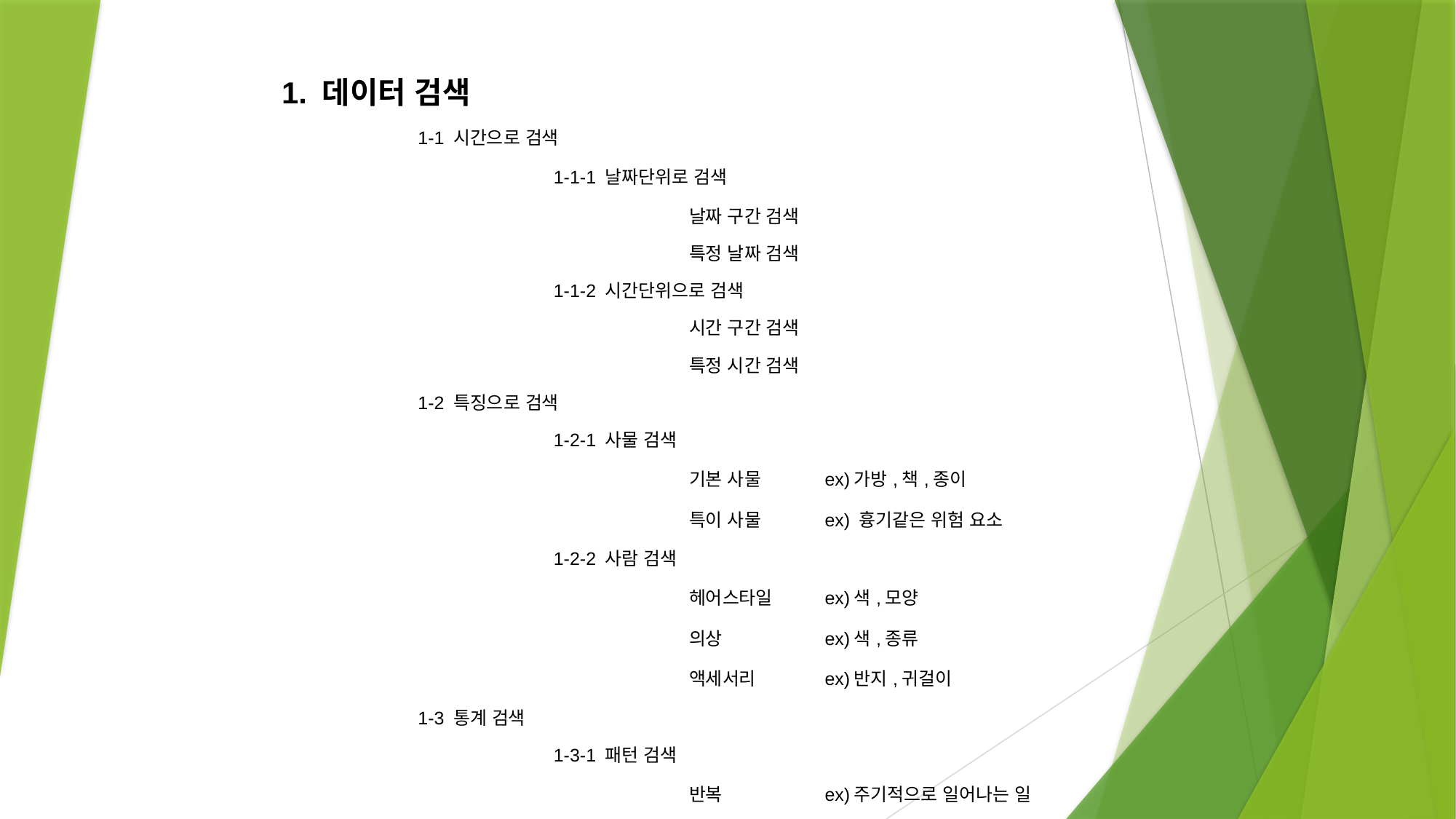

| 1. 데이터 검색 |  |  |  |  |  |
| --- | --- | --- | --- | --- | --- |
|  | 1-1 시간으로 검색 |  |  |  |  |
|  |  | 1-1-1 날짜단위로 검색 |  |  |  |
|  |  |  | 날짜 구간 검색 |  |  |
|  |  |  | 특정 날짜 검색 |  |  |
|  |  | 1-1-2 시간단위으로 검색 |  |  |  |
|  |  |  | 시간 구간 검색 |  |  |
|  |  |  | 특정 시간 검색 |  |  |
|  | 1-2 특징으로 검색 |  |  |  |  |
|  |  | 1-2-1 사물 검색 |  |  |  |
|  |  |  | 기본 사물 | ex)가방,책,종이 |  |
|  |  |  | 특이 사물 | ex) 흉기같은 위험 요소 |  |
|  |  | 1-2-2 사람 검색 |  |  |  |
|  |  |  | 헤어스타일 | ex)색,모양 |  |
|  |  |  | 의상 | ex)색,종류 |  |
|  |  |  | 액세서리 | ex)반지,귀걸이 |  |
|  | 1-3 통계 검색 |  |  |  |  |
|  |  | 1-3-1 패턴 검색 |  |  |  |
|  |  |  | 반복 | ex)주기적으로 일어나는 일 |  |
|  |  | 1-3-2 특이점 검색 |  |  |  |